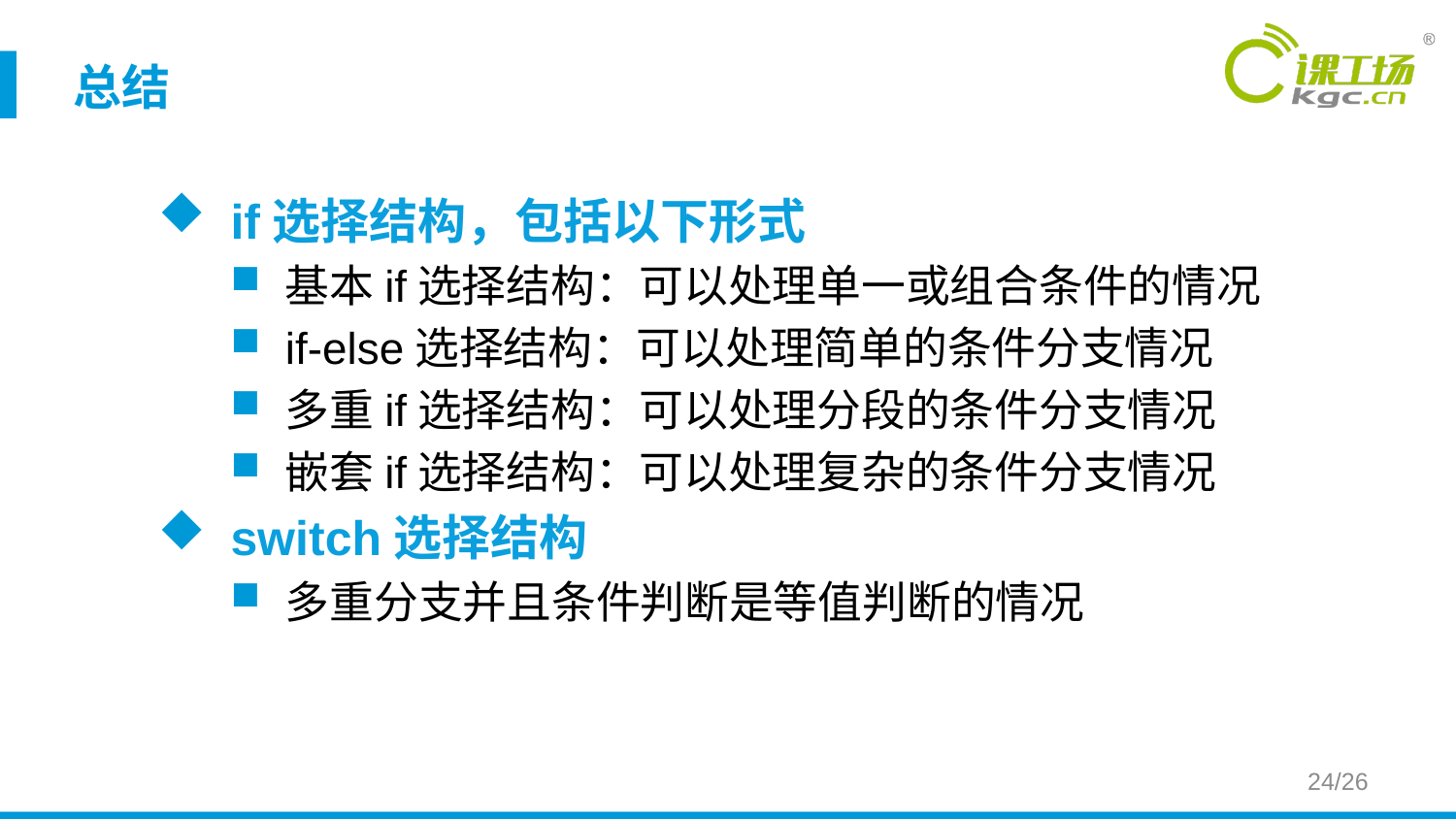

# 总结
if选择结构，包括以下形式
基本if选择结构：可以处理单一或组合条件的情况
if-else选择结构：可以处理简单的条件分支情况
多重if选择结构：可以处理分段的条件分支情况
嵌套if选择结构：可以处理复杂的条件分支情况
switch选择结构
多重分支并且条件判断是等值判断的情况

24/26